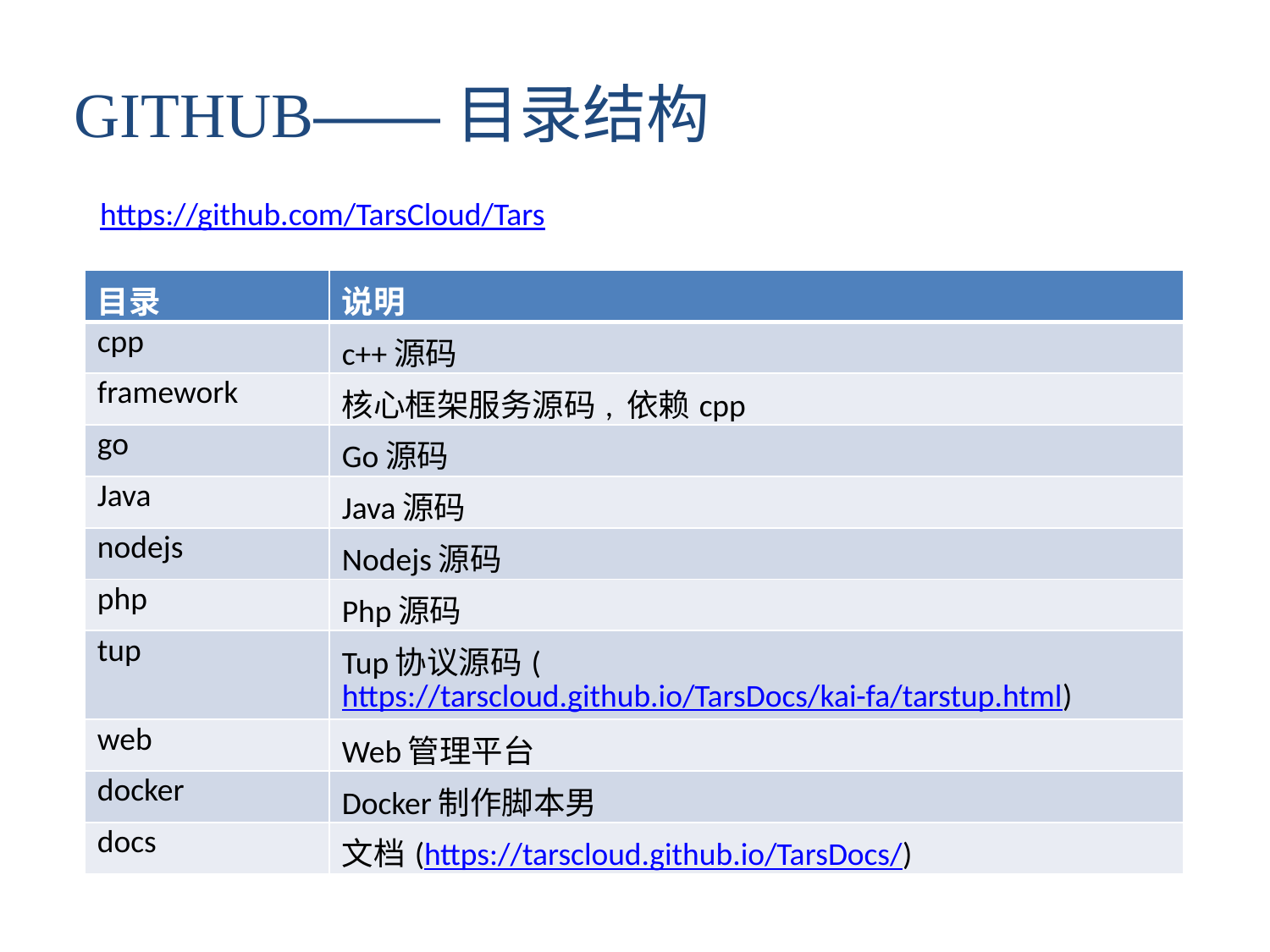

GITHUB——目录结构
https://github.com/TarsCloud/Tars
| 目录 | 说明 |
| --- | --- |
| cpp | c++源码 |
| framework | 核心框架服务源码, 依赖cpp |
| go | Go源码 |
| Java | Java源码 |
| nodejs | Nodejs源码 |
| php | Php源码 |
| tup | Tup协议源码(https://tarscloud.github.io/TarsDocs/kai-fa/tarstup.html) |
| web | Web管理平台 |
| docker | Docker制作脚本男 |
| docs | 文档(https://tarscloud.github.io/TarsDocs/) |